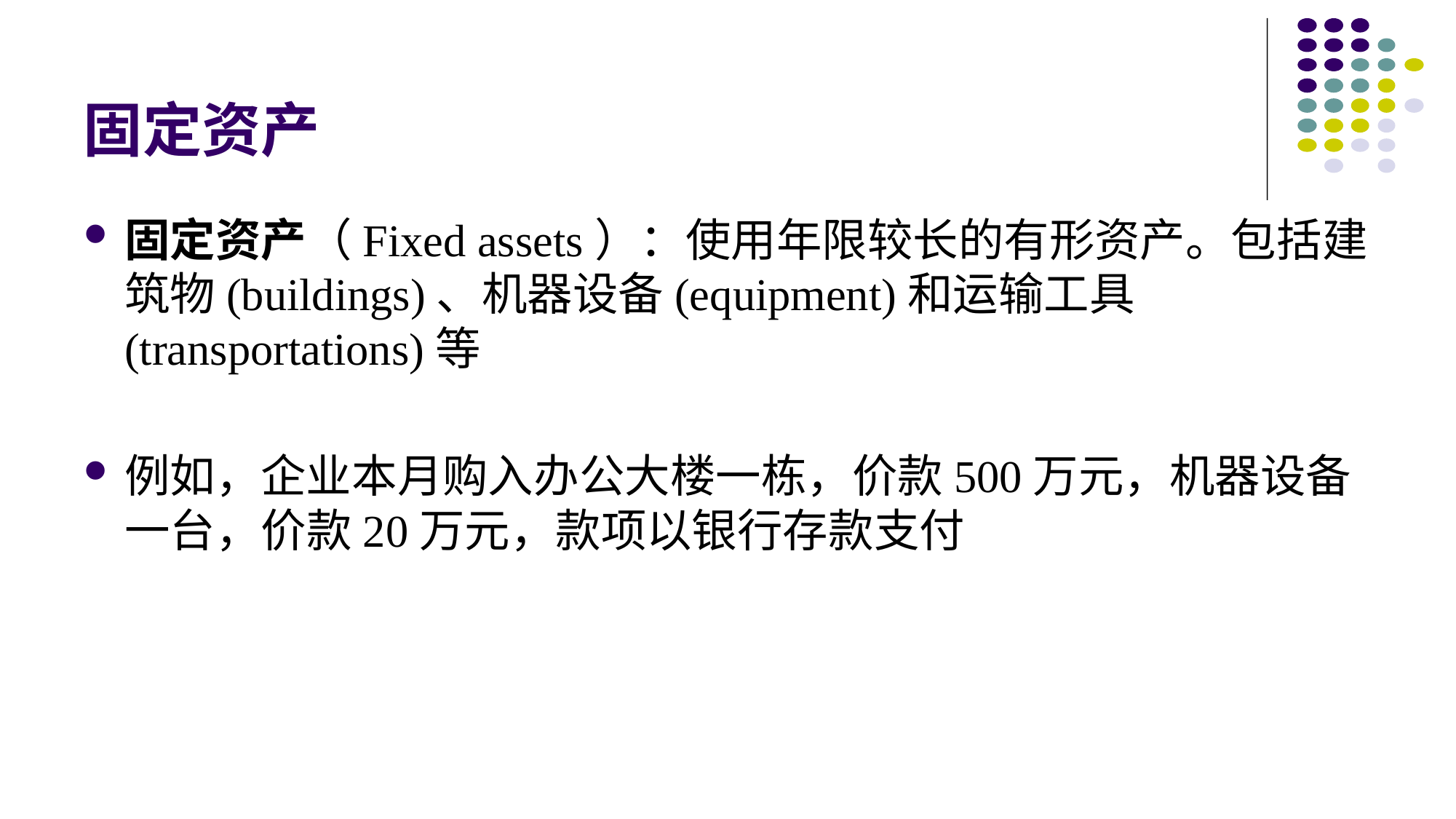

# 固定资产
固定资产（Fixed assets）：使用年限较长的有形资产。包括建筑物(buildings)、机器设备(equipment)和运输工具(transportations)等

例如，企业本月购入办公大楼一栋，价款500万元，机器设备一台，价款20万元，款项以银行存款支付